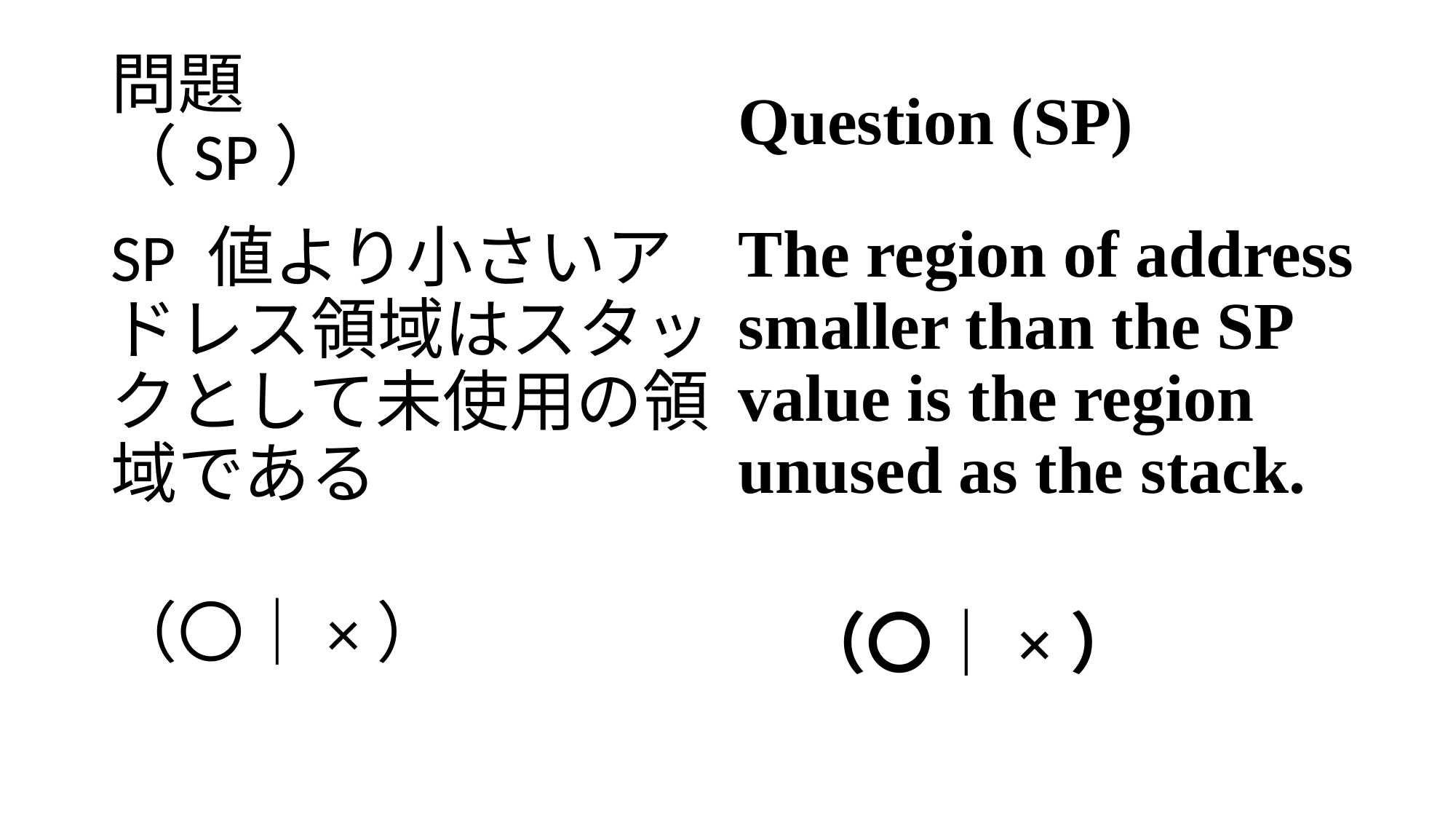

問題（SP）
# Question (SP)
The region of address smaller than the SP value is the region unused as the stack.

   （〇｜×）
SP 値より小さいアドレス領域はスタックとして未使用の領域である
（〇｜×）